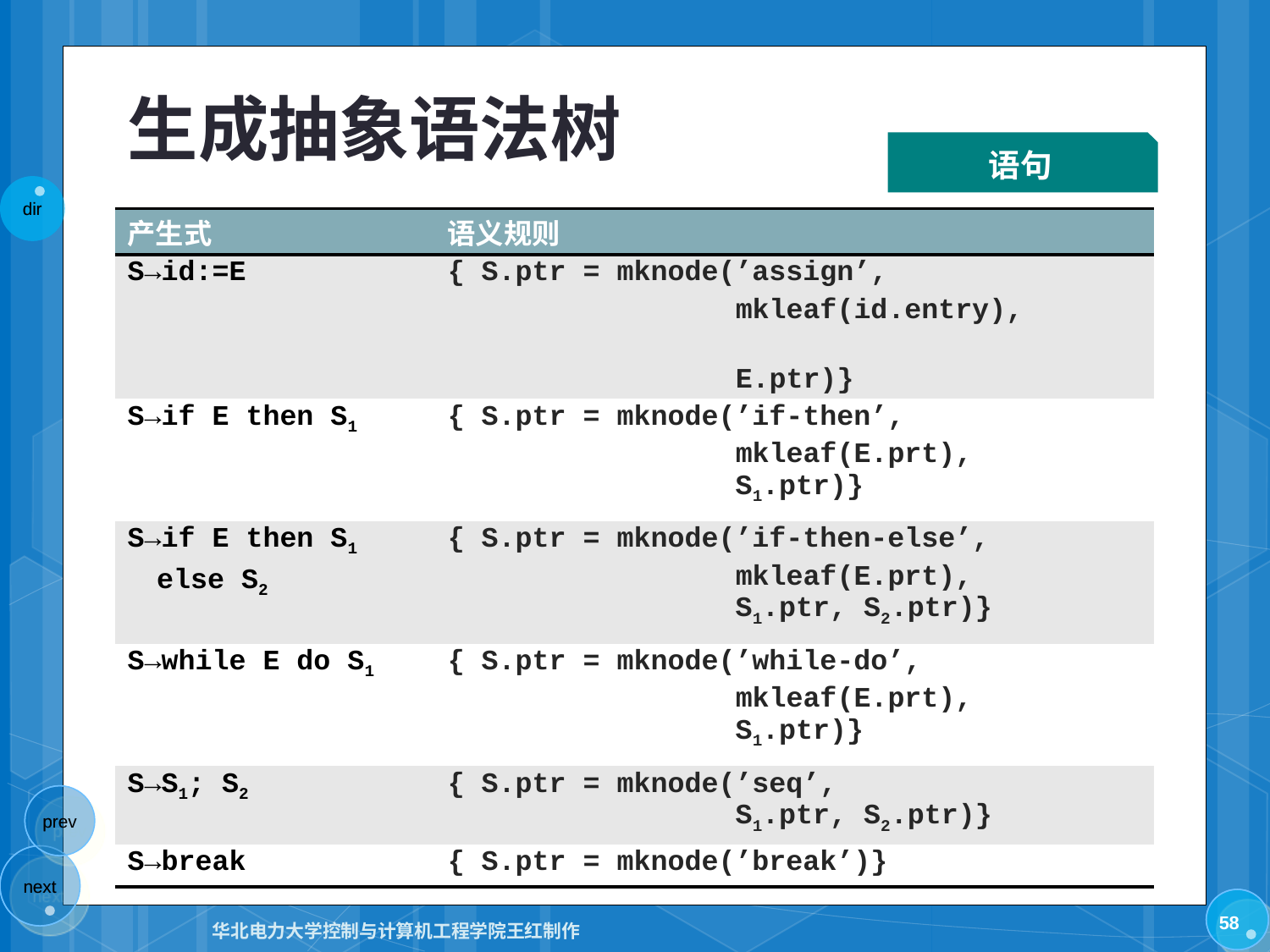

# 生成抽象语法树
语句
| 产生式 | 语义规则 |
| --- | --- |
| S→id:=E | { S.ptr = mknode(’assign’, mkleaf(id.entry), E.ptr)} |
| S→if E then S1 | { S.ptr = mknode(’if-then’, mkleaf(E.prt), S1.ptr)} |
| S→if E then S1 else S2 | { S.ptr = mknode(’if-then-else’, mkleaf(E.prt), S1.ptr, S2.ptr)} |
| S→while E do S1 | { S.ptr = mknode(’while-do’, mkleaf(E.prt), S1.ptr)} |
| S→S1; S2 | { S.ptr = mknode(’seq’, S1.ptr, S2.ptr)} |
| S→break | { S.ptr = mknode(’break’)} |
58
华北电力大学控制与计算机工程学院王红制作